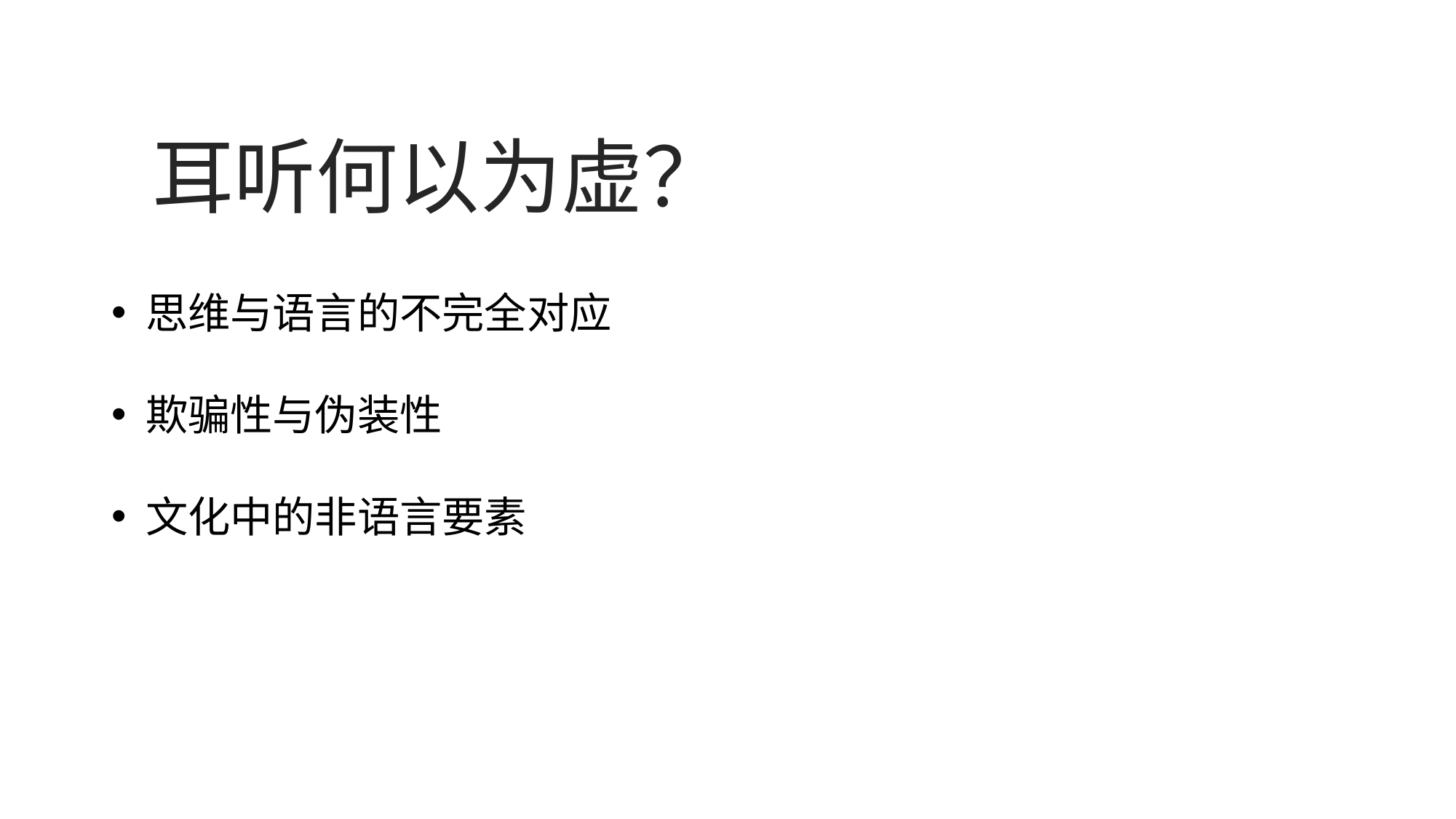

耳听何以为虚？
思维与语言的不完全对应
欺骗性与伪装性
文化中的非语言要素